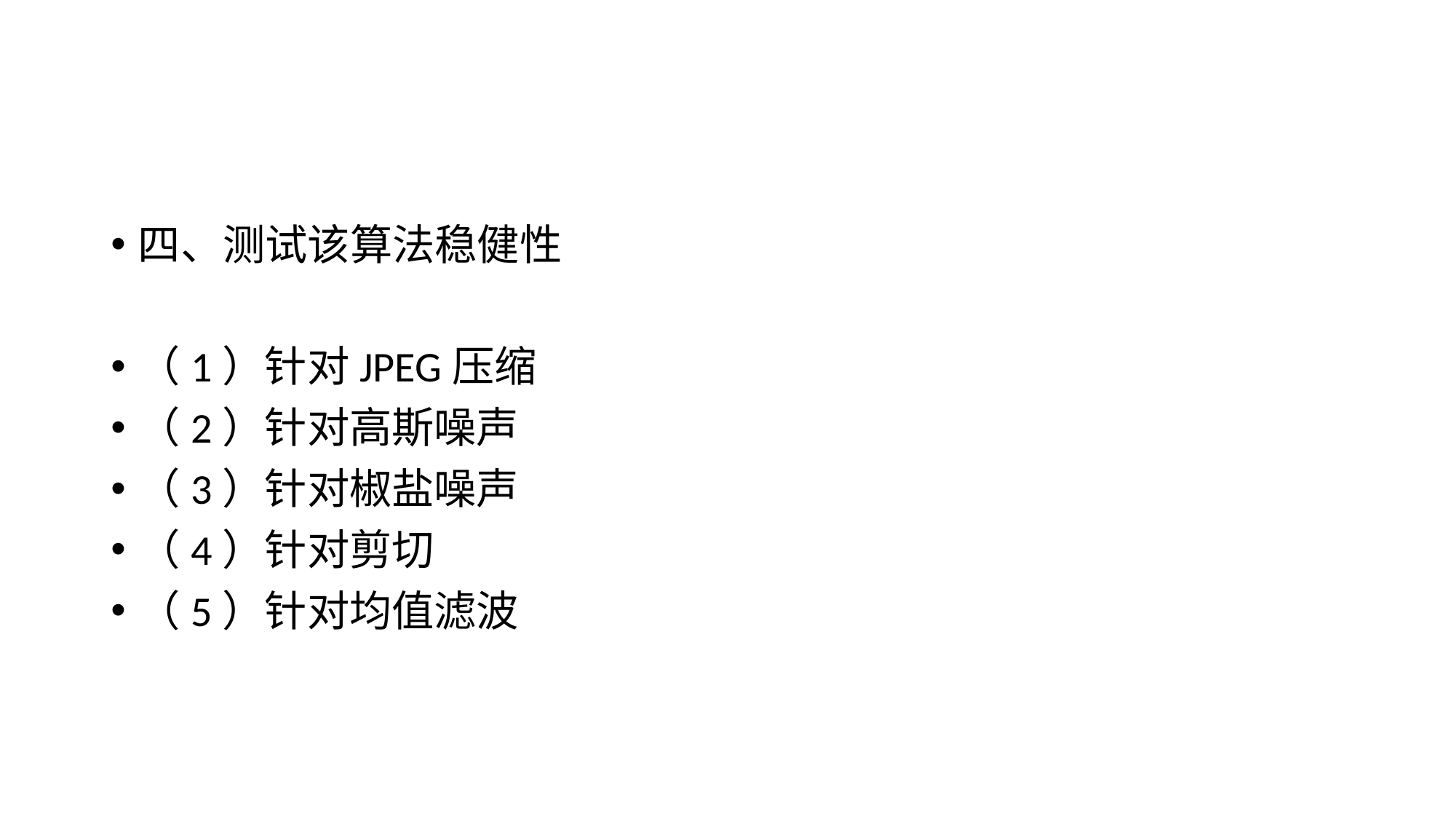

#
四、测试该算法稳健性

（1）针对JPEG压缩
（2）针对高斯噪声
（3）针对椒盐噪声
（4）针对剪切
（5）针对均值滤波